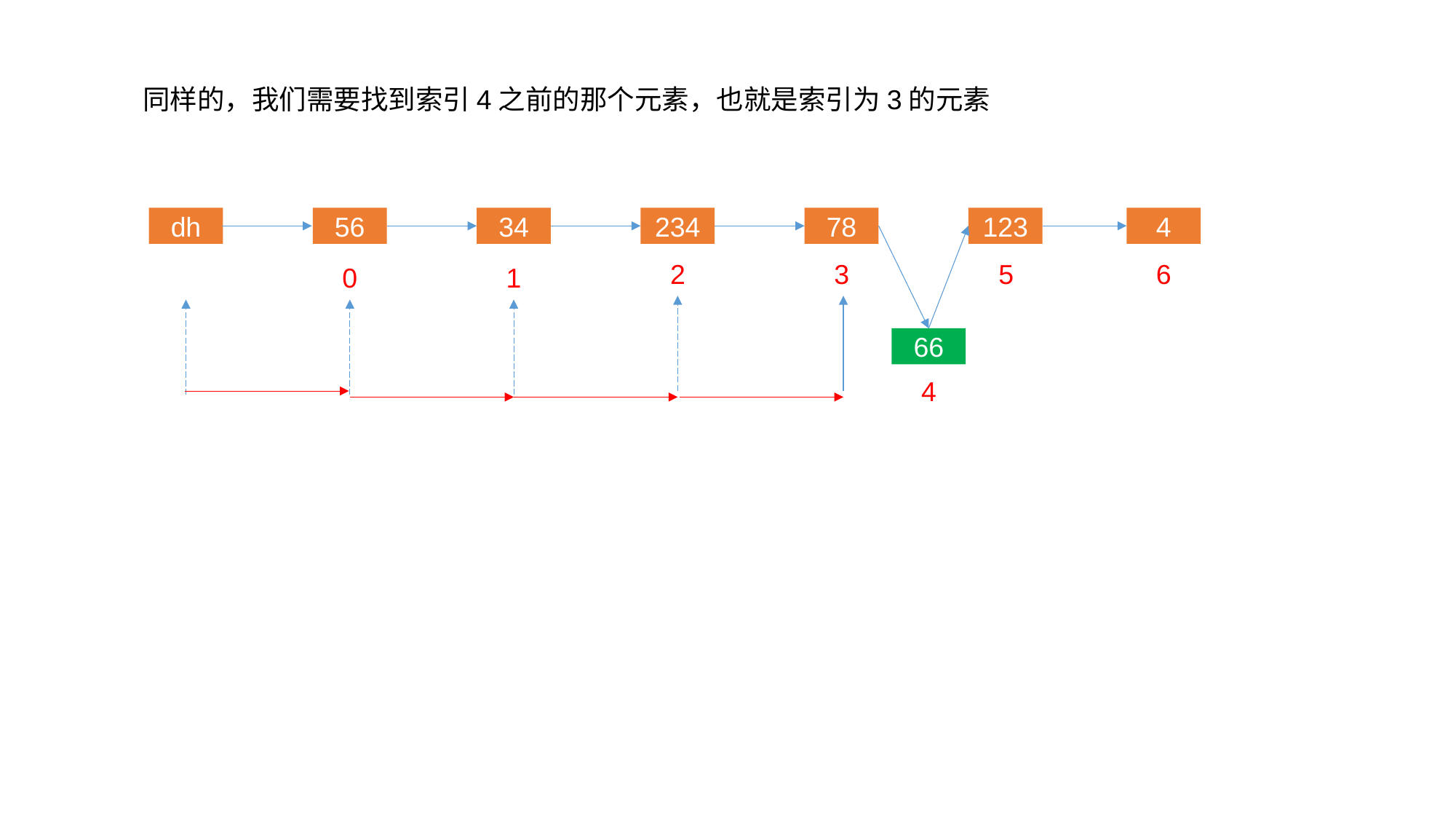

同样的，我们需要找到索引4之前的那个元素，也就是索引为3的元素
dh
78
123
4
234
34
56
2
3
6
0
1
4
66
5